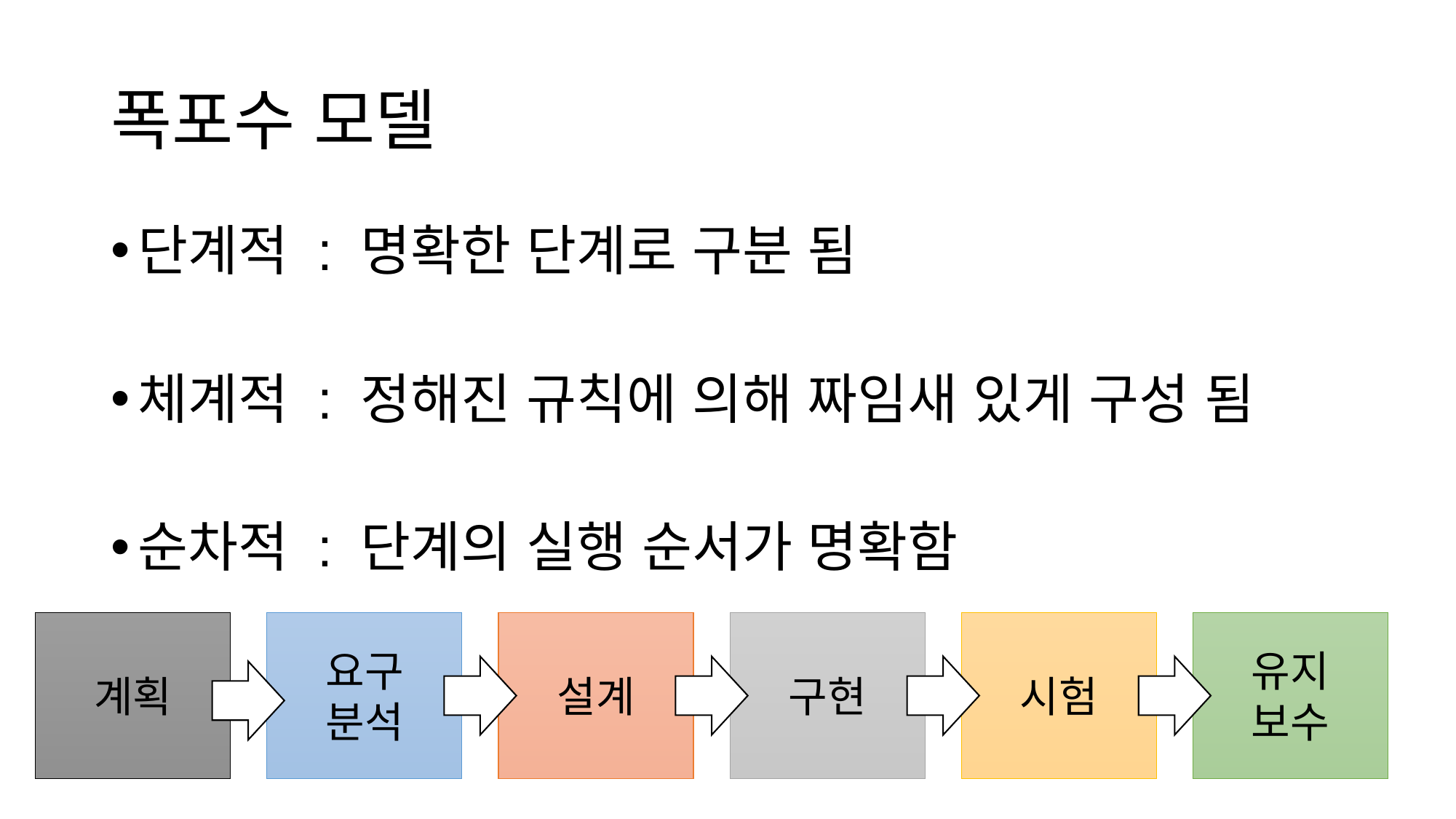

# 폭포수 모델
단계적 : 명확한 단계로 구분 됨

체계적 : 정해진 규칙에 의해 짜임새 있게 구성 됨

순차적 : 단계의 실행 순서가 명확함

계획
요구
분석
설계
구현
시험
유지
보수